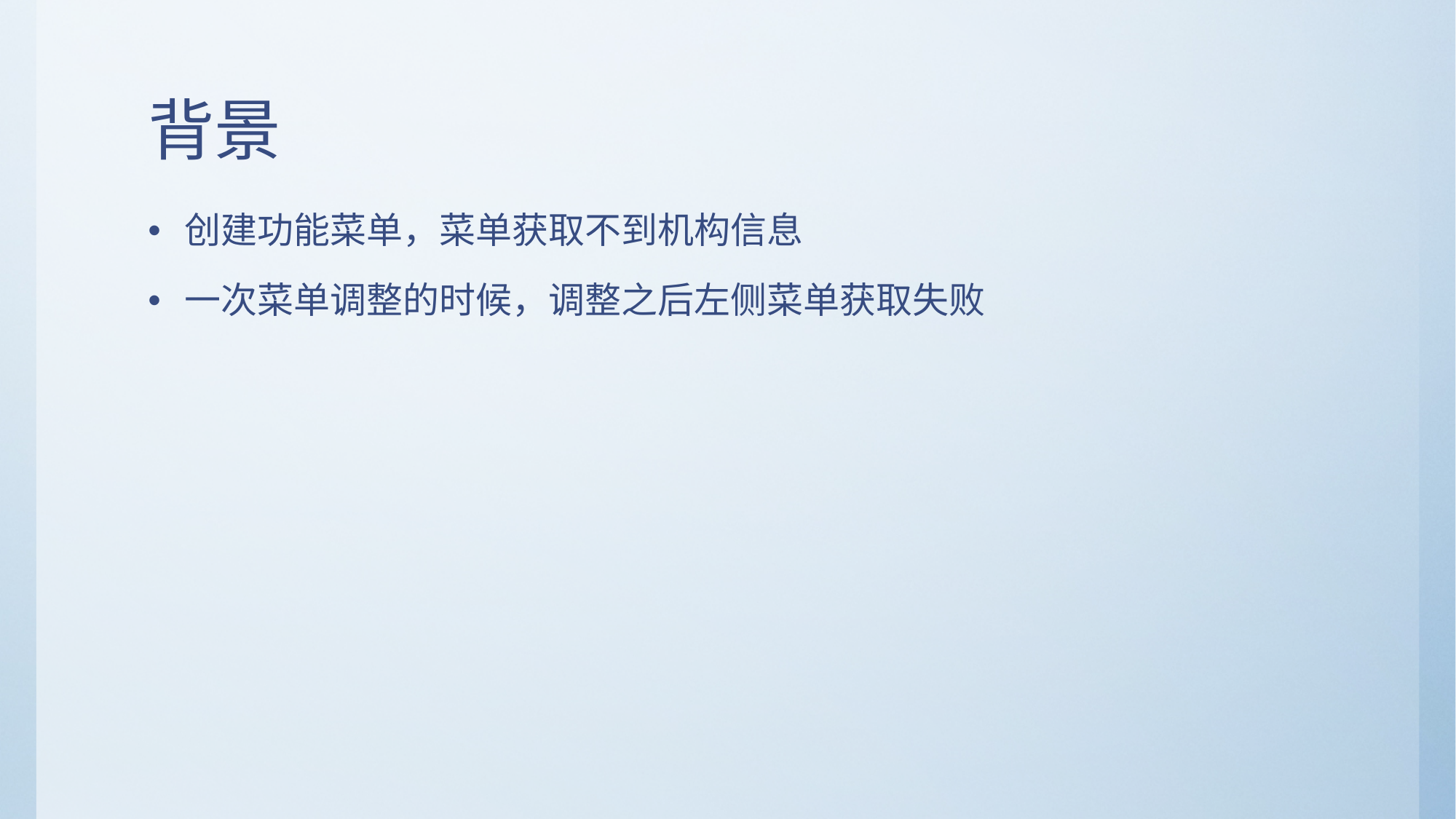

# 背景
创建功能菜单，菜单获取不到机构信息
一次菜单调整的时候，调整之后左侧菜单获取失败